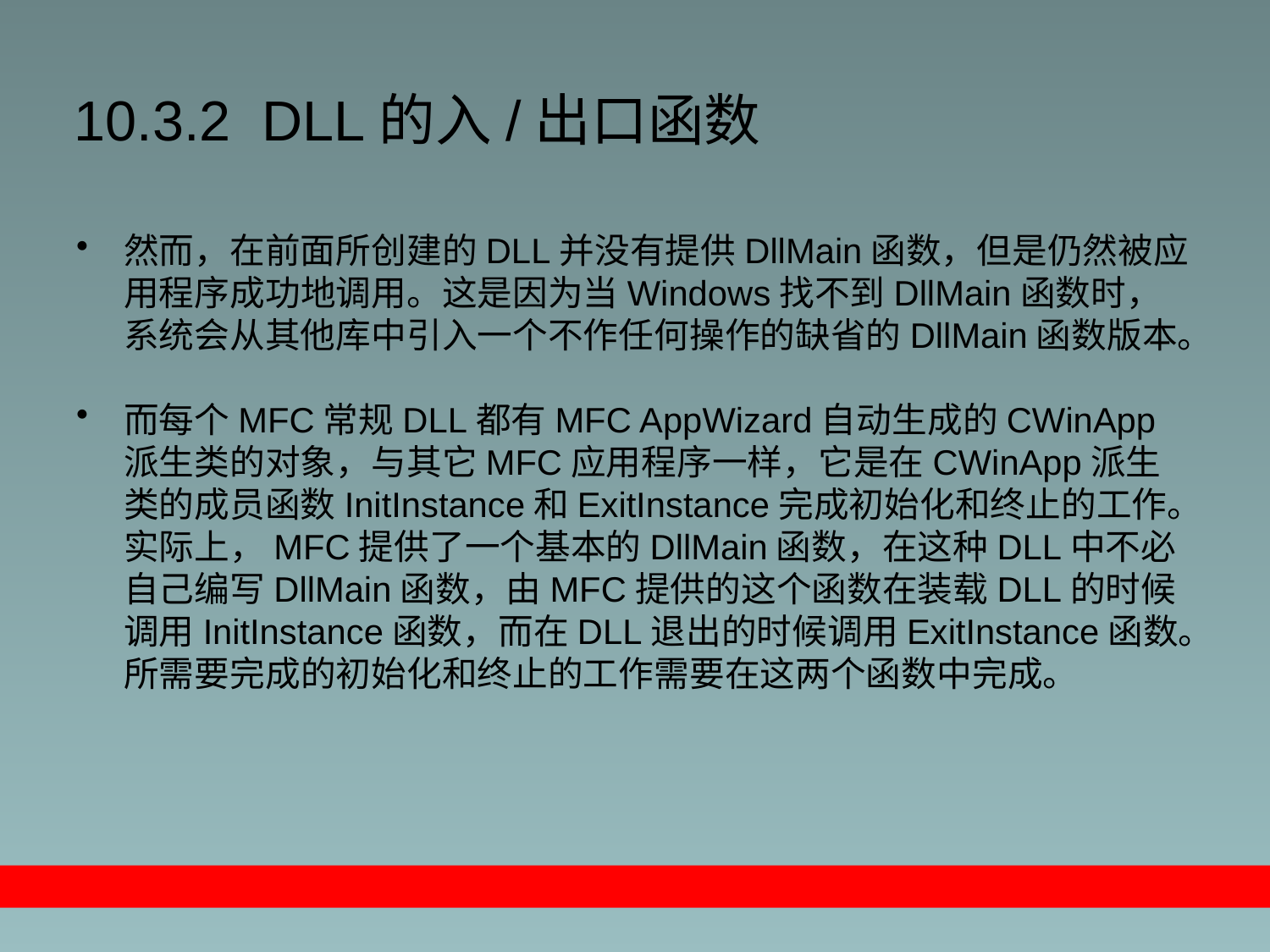

# 10.3.2  DLL的入/出口函数
然而，在前面所创建的DLL并没有提供DllMain函数，但是仍然被应用程序成功地调用。这是因为当Windows找不到DllMain函数时，系统会从其他库中引入一个不作任何操作的缺省的DllMain函数版本。
而每个MFC常规DLL都有MFC AppWizard自动生成的CWinApp派生类的对象，与其它MFC应用程序一样，它是在CWinApp派生类的成员函数InitInstance和ExitInstance完成初始化和终止的工作。实际上，MFC提供了一个基本的DllMain函数，在这种DLL中不必自己编写DllMain函数，由MFC提供的这个函数在装载DLL的时候调用InitInstance函数，而在DLL退出的时候调用ExitInstance函数。所需要完成的初始化和终止的工作需要在这两个函数中完成。